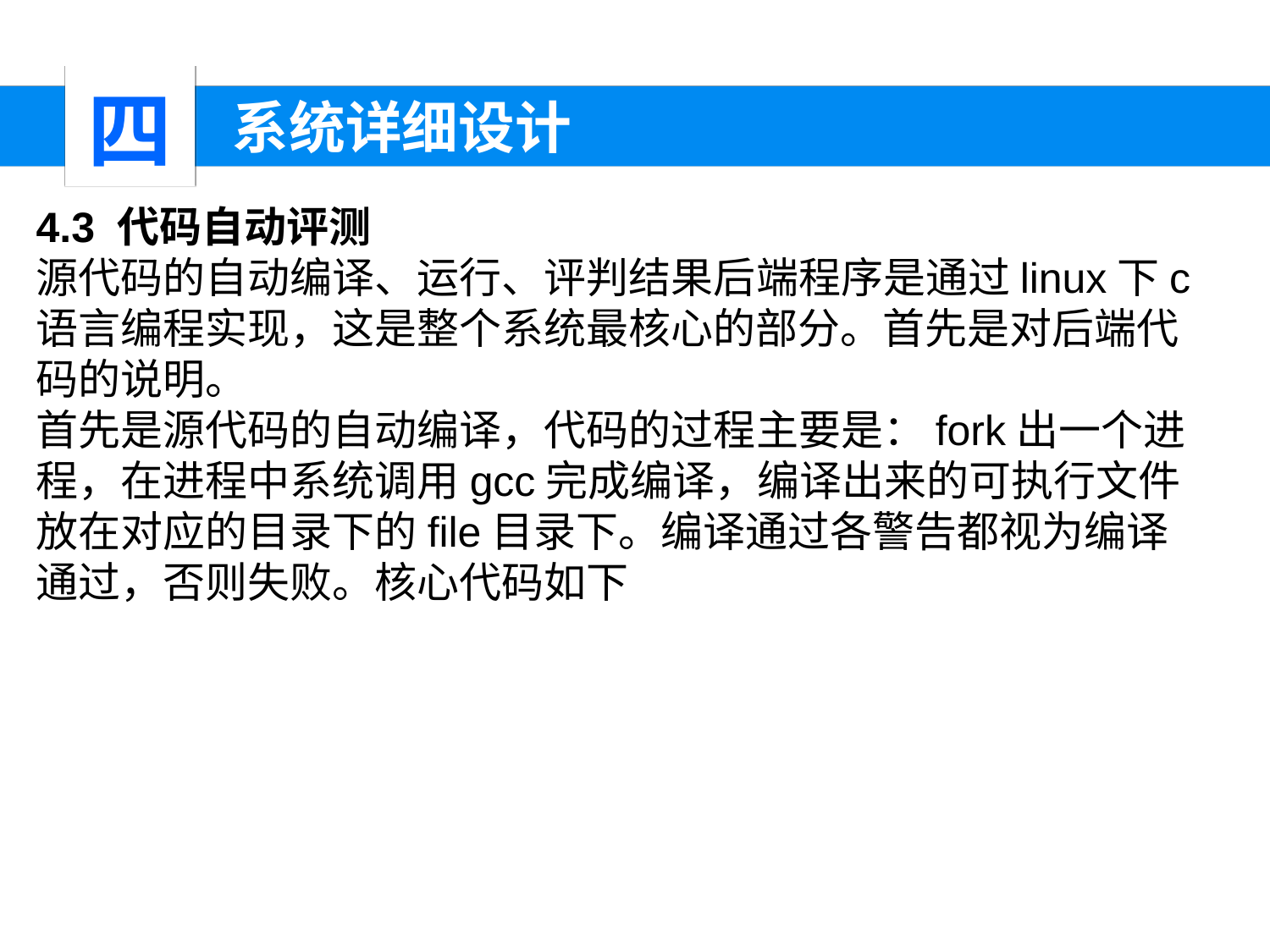

四
                系统详细设计
4.3 代码自动评测
源代码的自动编译、运行、评判结果后端程序是通过linux下c语言编程实现，这是整个系统最核心的部分。首先是对后端代码的说明。
首先是源代码的自动编译，代码的过程主要是：fork出一个进程，在进程中系统调用gcc完成编译，编译出来的可执行文件放在对应的目录下的file目录下。编译通过各警告都视为编译通过，否则失败。核心代码如下